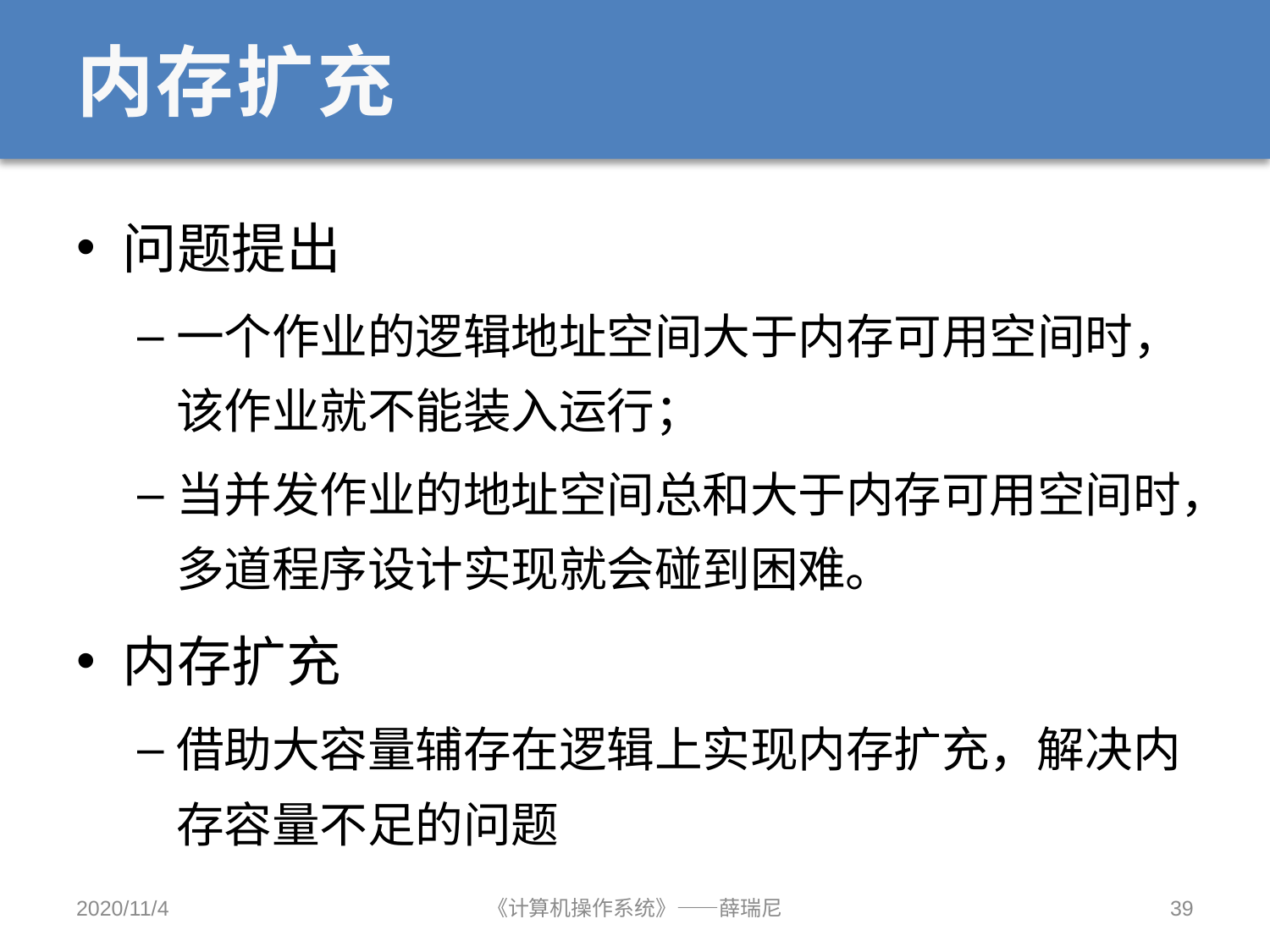

# 内存扩充
问题提出
一个作业的逻辑地址空间大于内存可用空间时，该作业就不能装入运行；
当并发作业的地址空间总和大于内存可用空间时，多道程序设计实现就会碰到困难。
内存扩充
借助大容量辅存在逻辑上实现内存扩充，解决内存容量不足的问题
2020/11/4
《计算机操作系统》——薛瑞尼
39